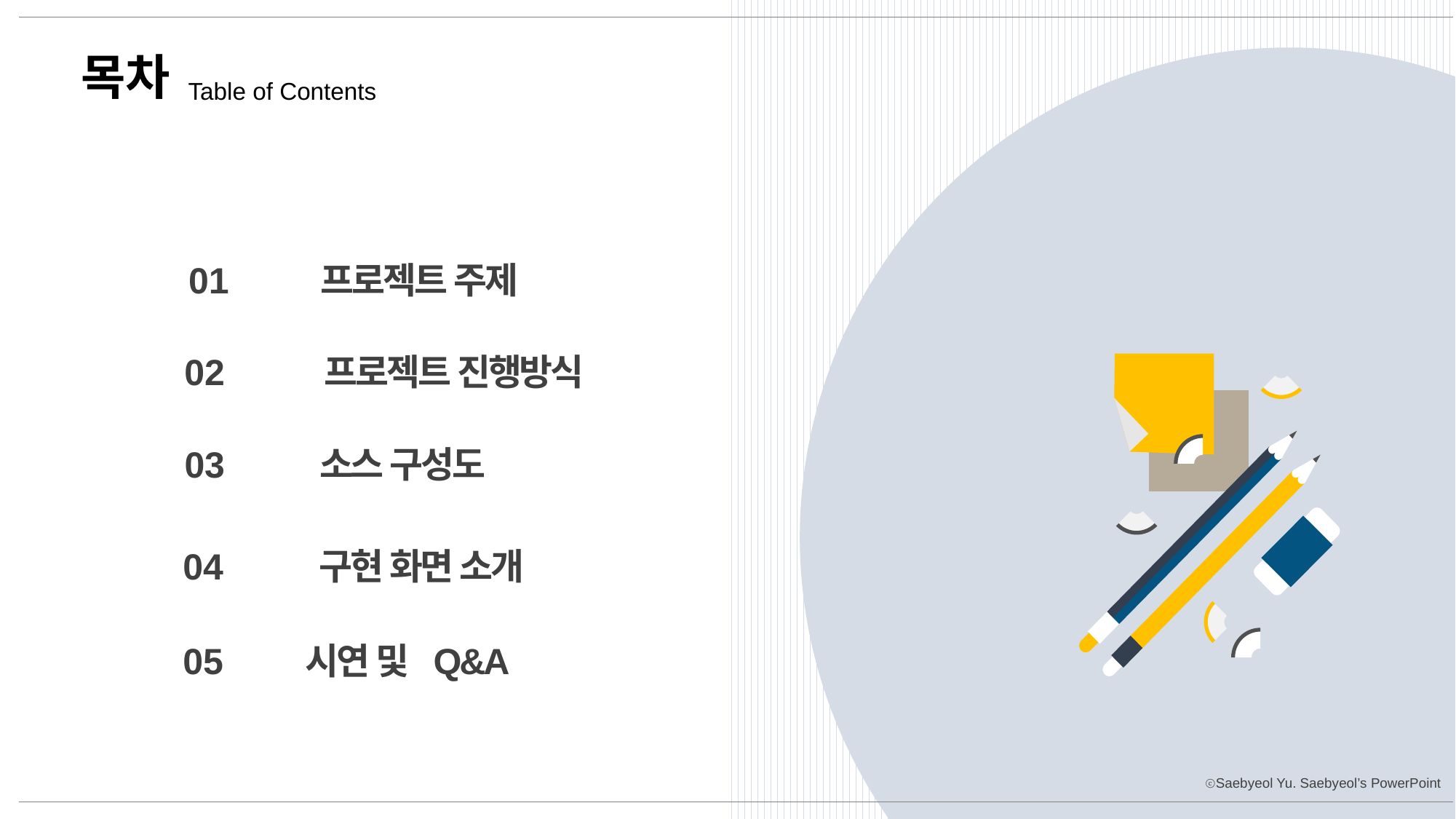

목차

Table of Contents
프로젝트 주제
01
프로젝트 진행방식

02

소스 구성도
03
구현 화면 소개
04
시연 및  Q&A
05
ⓒSaebyeol Yu. Saebyeol’s PowerPoint